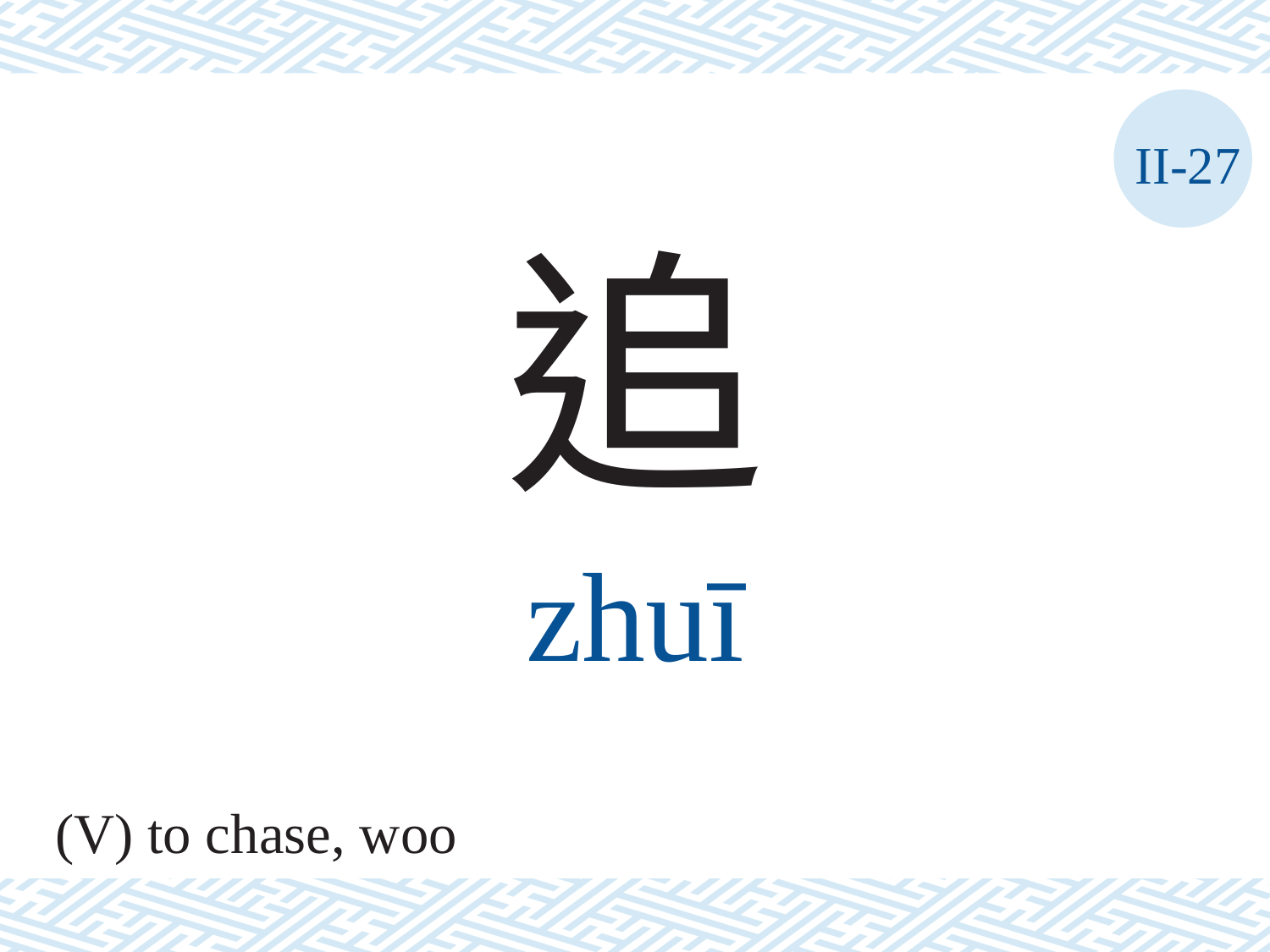

II-27
追
zhuī
(V) to chase, woo